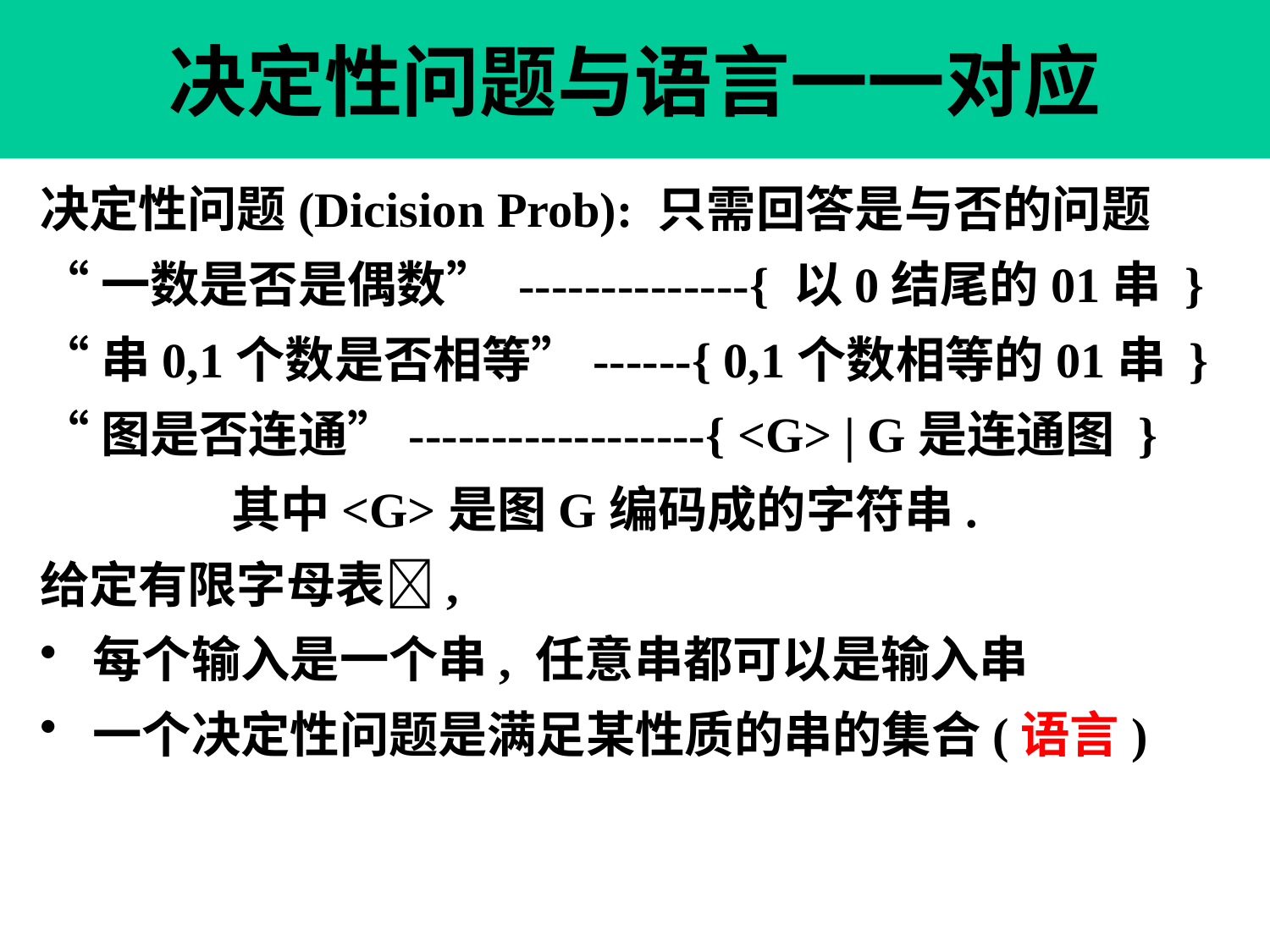

# 决定性问题与语言一一对应
决定性问题(Dicision Prob): 只需回答是与否的问题
“一数是否是偶数” --------------{ 以0结尾的01串 }
“串0,1个数是否相等”------{ 0,1个数相等的01串 }
“图是否连通”------------------{ <G> | G是连通图 }
                其中<G>是图G编码成的字符串.
给定有限字母表Σ,
 每个输入是一个串, 任意串都可以是输入串
 一个决定性问题是满足某性质的串的集合(语言)